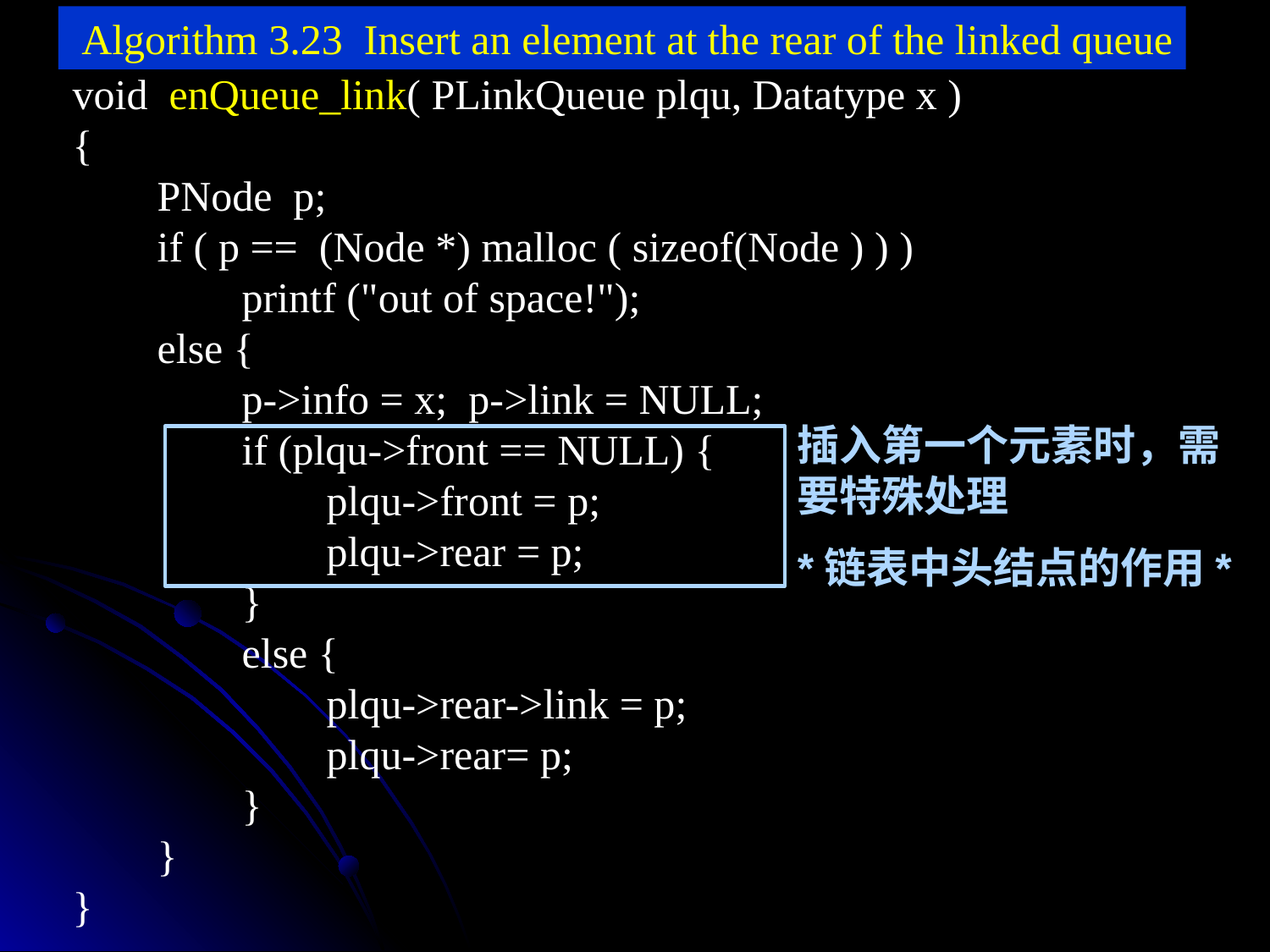

Algorithm 3.23  Insert an element at the rear of the linked queue
void  enQueue_link( PLinkQueue plqu, Datatype x )
{
        PNode  p;
        if ( p ==  (Node *) malloc ( sizeof(Node ) ) )
                printf ("out of space!");
        else {
                p->info = x;  p->link = NULL;
                if (plqu->front == NULL) {
                        plqu->front = p;
                        plqu->rear = p;
                }
                else {
                        plqu->rear->link = p;
                        plqu->rear= p;
                }
        }
}
插入第一个元素时，需要特殊处理
*链表中头结点的作用*